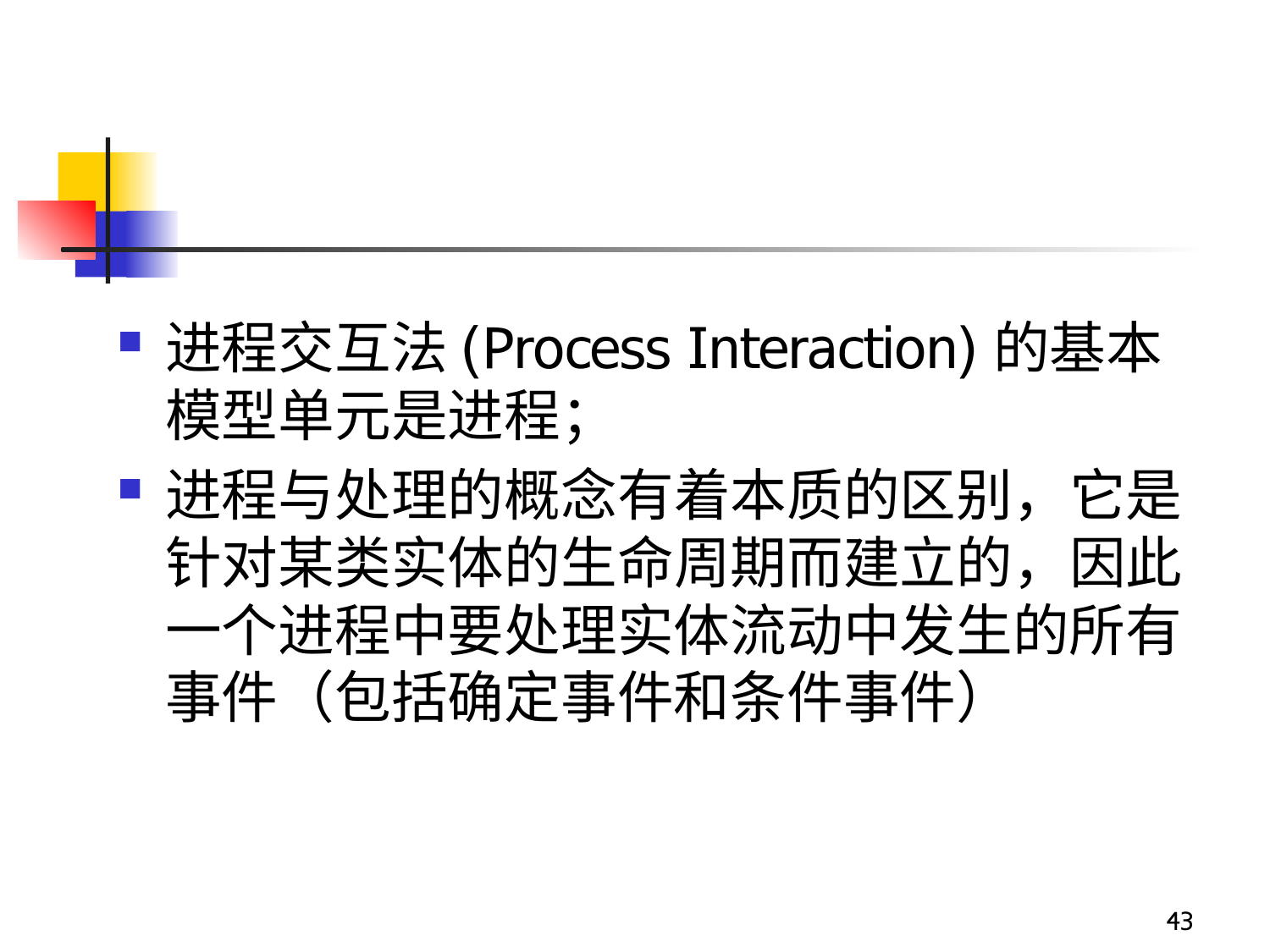

#
进程交互法(Process Interaction)的基本模型单元是进程；
进程与处理的概念有着本质的区别，它是针对某类实体的生命周期而建立的，因此一个进程中要处理实体流动中发生的所有事件（包括确定事件和条件事件）
43